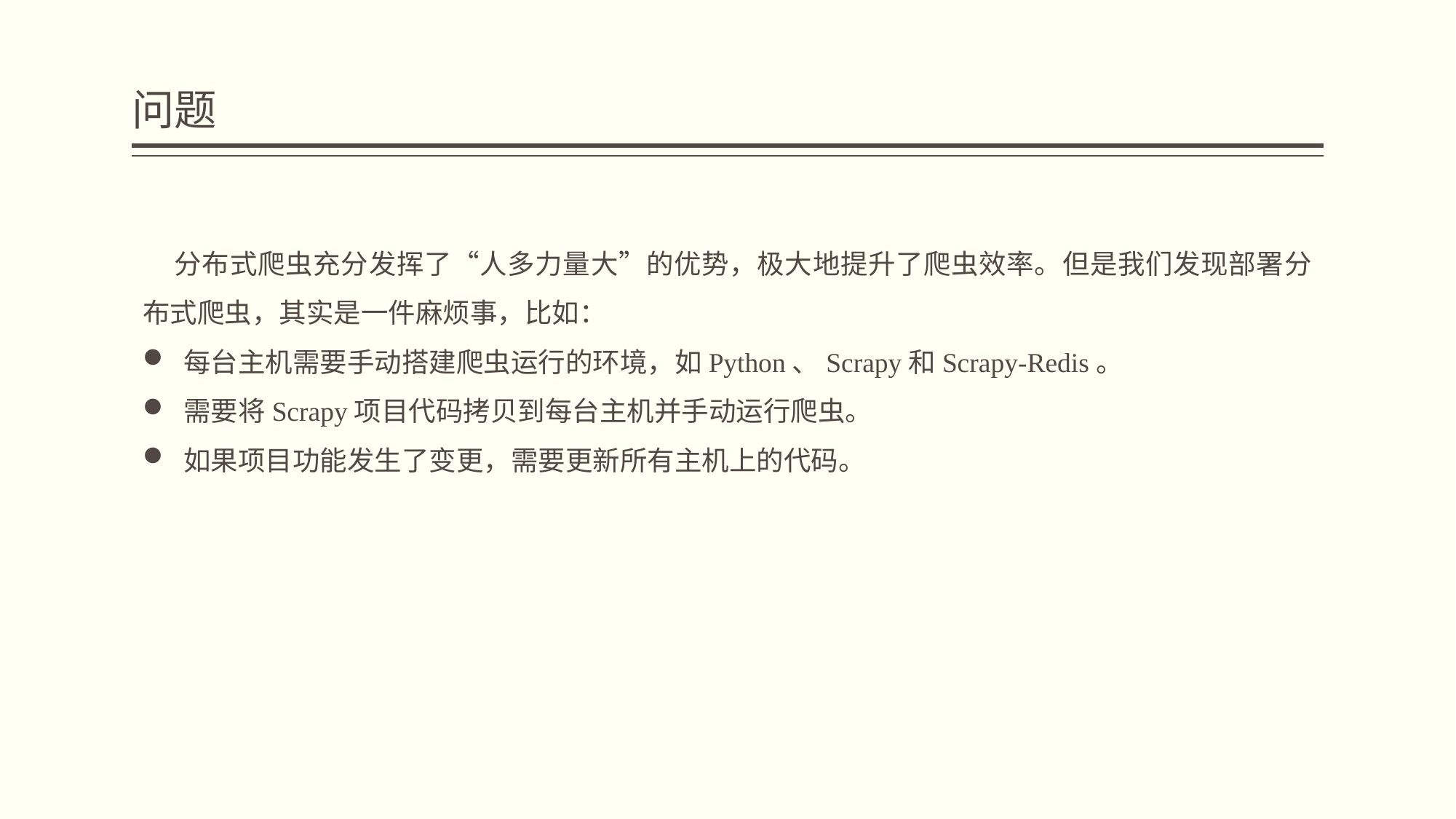

# 问题
分布式爬虫充分发挥了“人多力量大”的优势，极大地提升了爬虫效率。但是我们发现部署分布式爬虫，其实是一件麻烦事，比如：
每台主机需要手动搭建爬虫运行的环境，如Python、Scrapy和Scrapy-Redis。
需要将Scrapy项目代码拷贝到每台主机并手动运行爬虫。
如果项目功能发生了变更，需要更新所有主机上的代码。